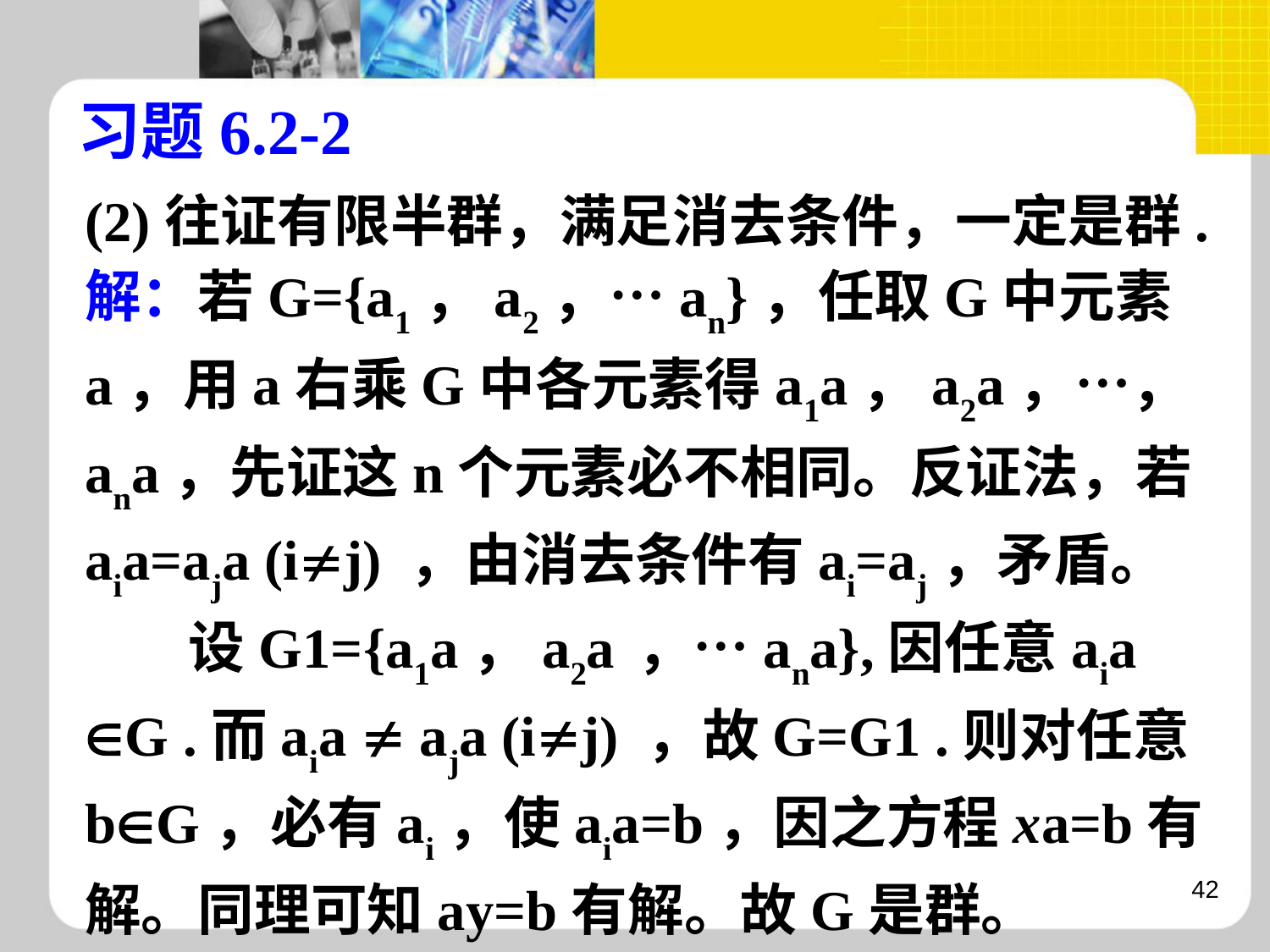

习题6.2-2
(2)往证有限半群，满足消去条件，一定是群.
解：若G={a1，a2，…an}，任取G中元素a，用a右乘G中各元素得a1a，a2a，…，ana，先证这n个元素必不相同。反证法，若aia=aja (i≠j) ，由消去条件有ai=aj，矛盾。
       设G1={a1a，a2a ，…ana},因任意aia ∈G .而aia ≠ aja (i≠j) ，故G=G1 .则对任意b∈G，必有ai，使aia=b，因之方程xa=b有解。同理可知ay=b有解。故G是群。

42